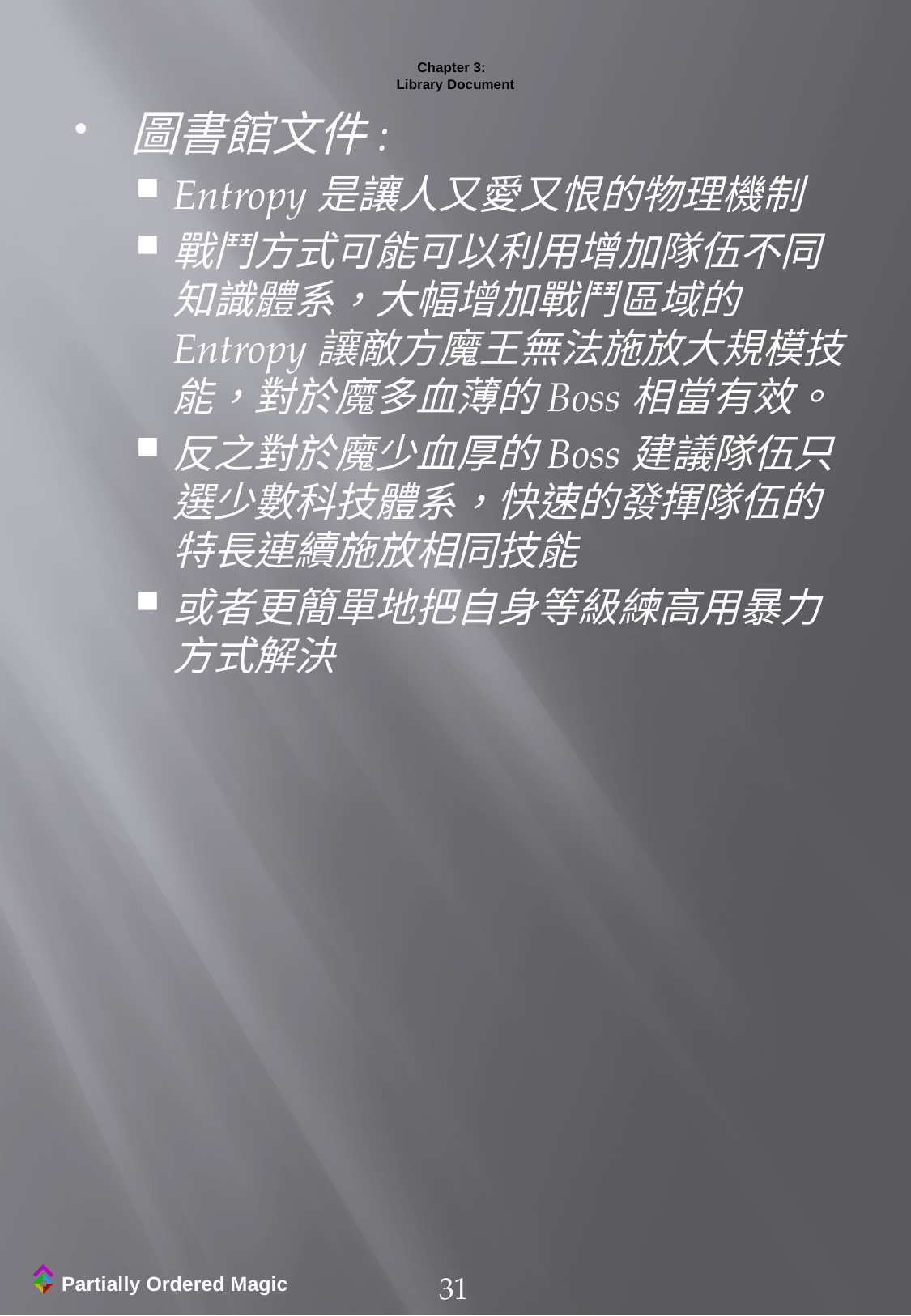

# Chapter 3: Library Document
圖書館文件:
Entropy是讓人又愛又恨的物理機制
戰鬥方式可能可以利用增加隊伍不同知識體系，大幅增加戰鬥區域的Entropy讓敵方魔王無法施放大規模技能，對於魔多血薄的Boss相當有效。
反之對於魔少血厚的Boss建議隊伍只選少數科技體系，快速的發揮隊伍的特長連續施放相同技能
或者更簡單地把自身等級練高用暴力方式解決